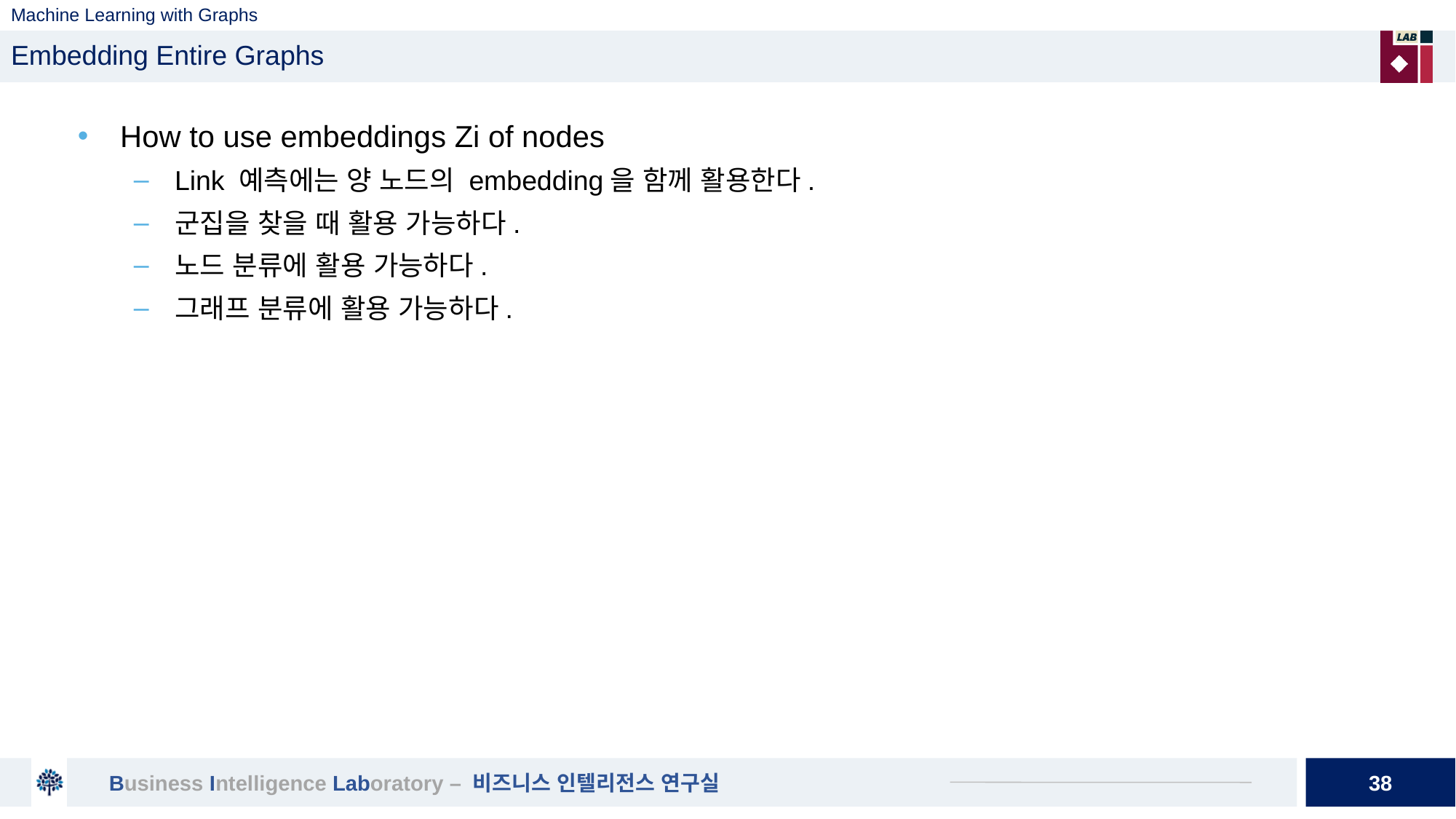

# Machine Learning with Graphs
Embedding Entire Graphs
How to use embeddings Zi of nodes
Link 예측에는 양 노드의 embedding을 함께 활용한다.
군집을 찾을 때 활용 가능하다.
노드 분류에 활용 가능하다.
그래프 분류에 활용 가능하다.
38